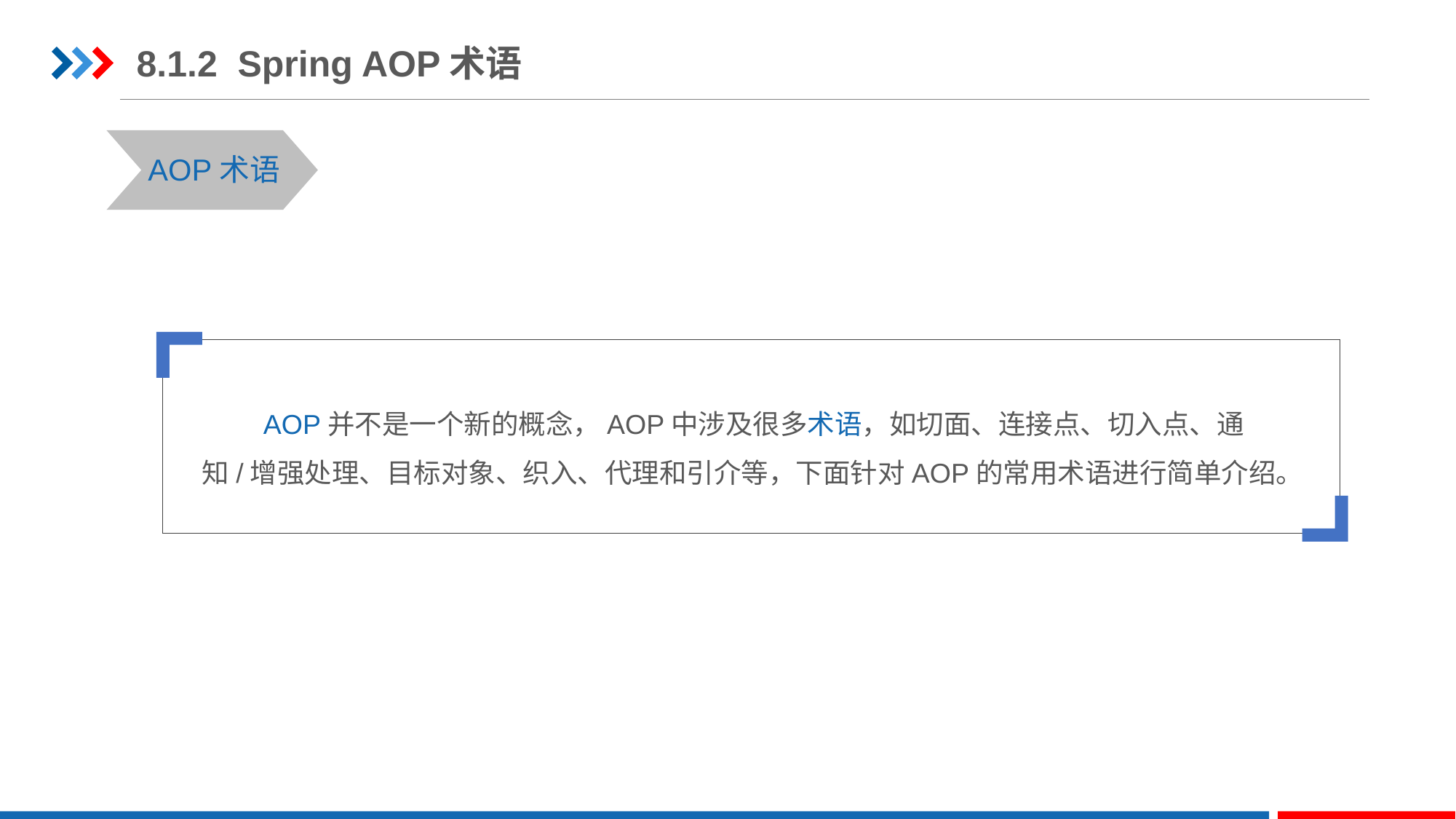

8.1.2  Spring AOP术语

AOP术语

        AOP并不是一个新的概念，AOP中涉及很多术语，如切面、连接点、切入点、通知/增强处理、目标对象、织入、代理和引介等，下面针对AOP的常用术语进行简单介绍。